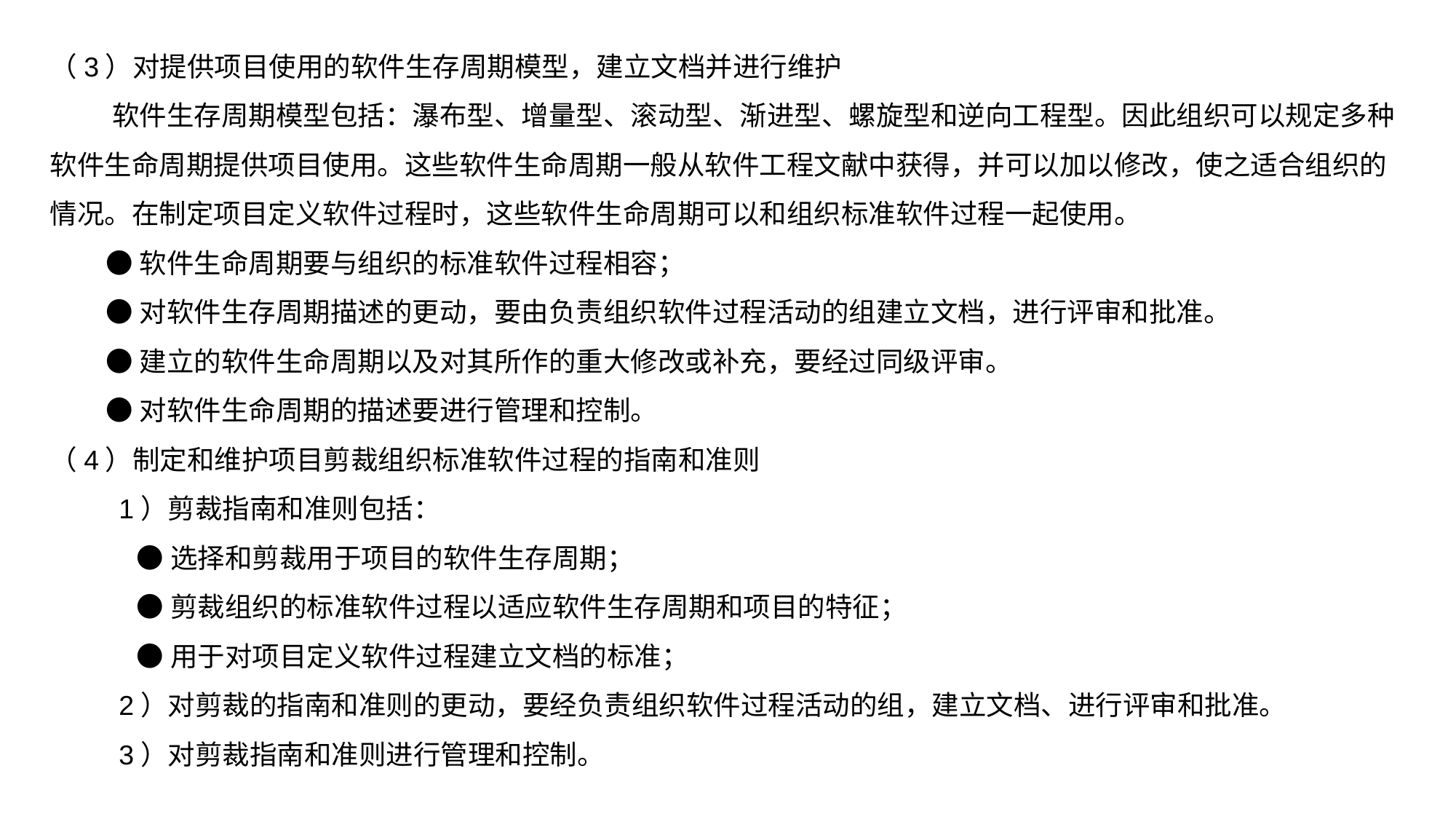

（3）对提供项目使用的软件生存周期模型，建立文档并进行维护
         软件生存周期模型包括：瀑布型、增量型、滚动型、渐进型、螺旋型和逆向工程型。因此组织可以规定多种软件生命周期提供项目使用。这些软件生命周期一般从软件工程文献中获得，并可以加以修改，使之适合组织的情况。在制定项目定义软件过程时，这些软件生命周期可以和组织标准软件过程一起使用。
         ●软件生命周期要与组织的标准软件过程相容；
         ●对软件生存周期描述的更动，要由负责组织软件过程活动的组建立文档，进行评审和批准。
         ●建立的软件生命周期以及对其所作的重大修改或补充，要经过同级评审。
         ●对软件生命周期的描述要进行管理和控制。
（4）制定和维护项目剪裁组织标准软件过程的指南和准则
         1）剪裁指南和准则包括：
              ●选择和剪裁用于项目的软件生存周期；
              ●剪裁组织的标准软件过程以适应软件生存周期和项目的特征；
              ●用于对项目定义软件过程建立文档的标准；
         2）对剪裁的指南和准则的更动，要经负责组织软件过程活动的组，建立文档、进行评审和批准。
         3）对剪裁指南和准则进行管理和控制。